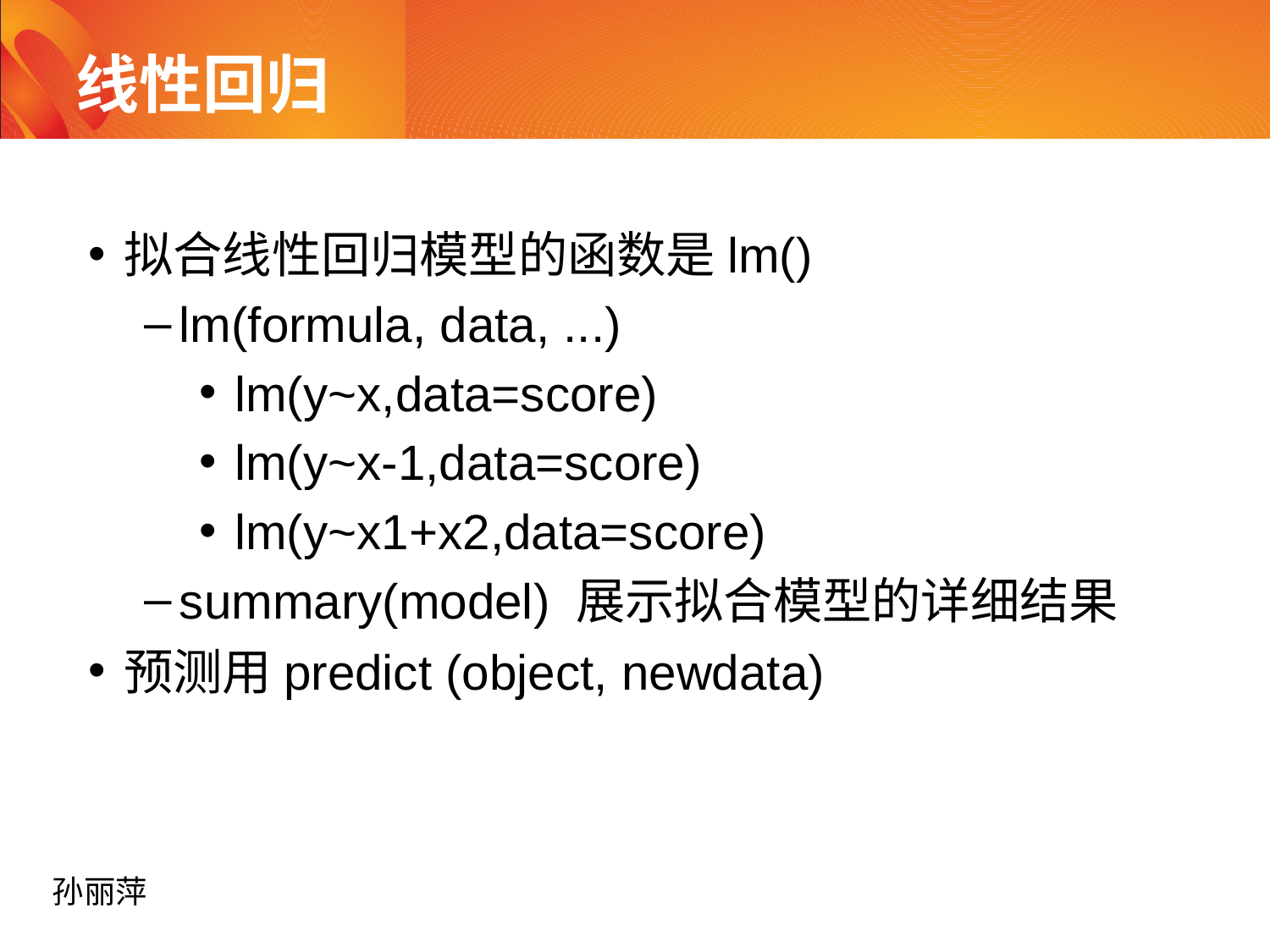

# 线性回归
拟合线性回归模型的函数是lm()
lm(formula, data, ...)
lm(y~x,data=score)
lm(y~x-1,data=score)
lm(y~x1+x2,data=score)
summary(model) 展示拟合模型的详细结果
预测用predict (object, newdata)

7